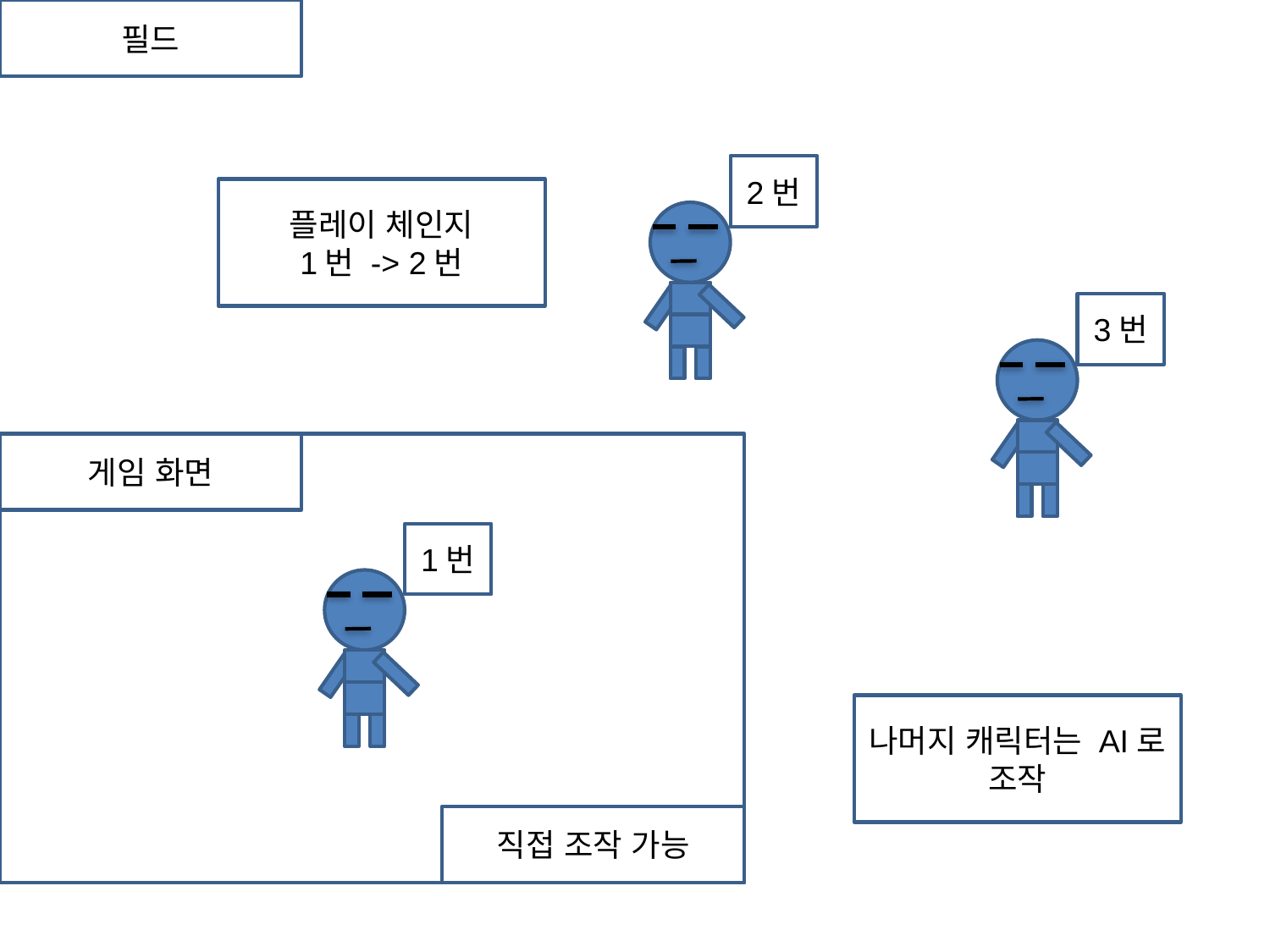

필드
2번
플레이 체인지
1번 -> 2번

3번

게임 화면
1번

나머지 캐릭터는 AI로 조작
직접 조작 가능